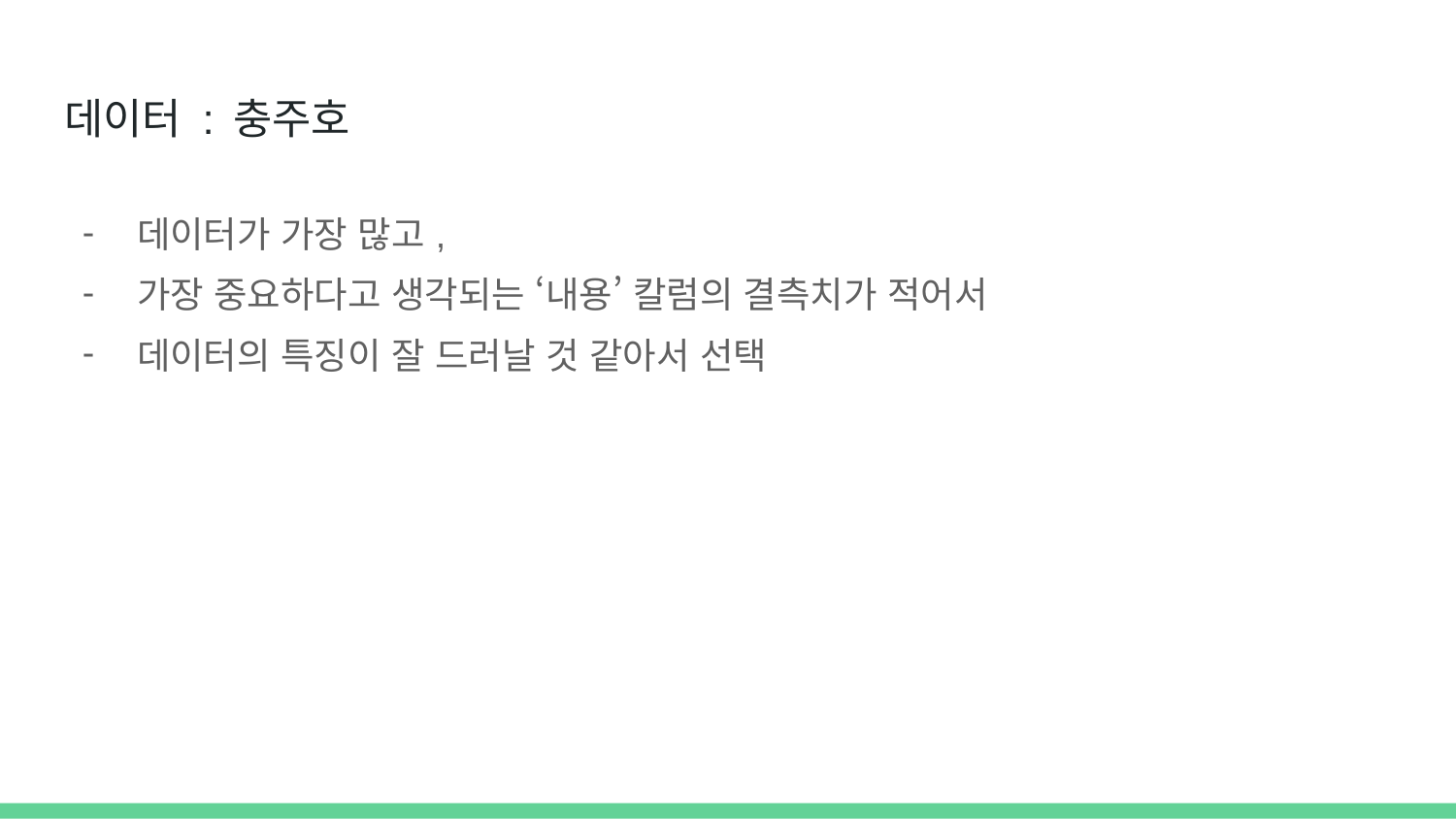

# 데이터 : 충주호
데이터가 가장 많고,
가장 중요하다고 생각되는 ‘내용’ 칼럼의 결측치가 적어서
데이터의 특징이 잘 드러날 것 같아서 선택